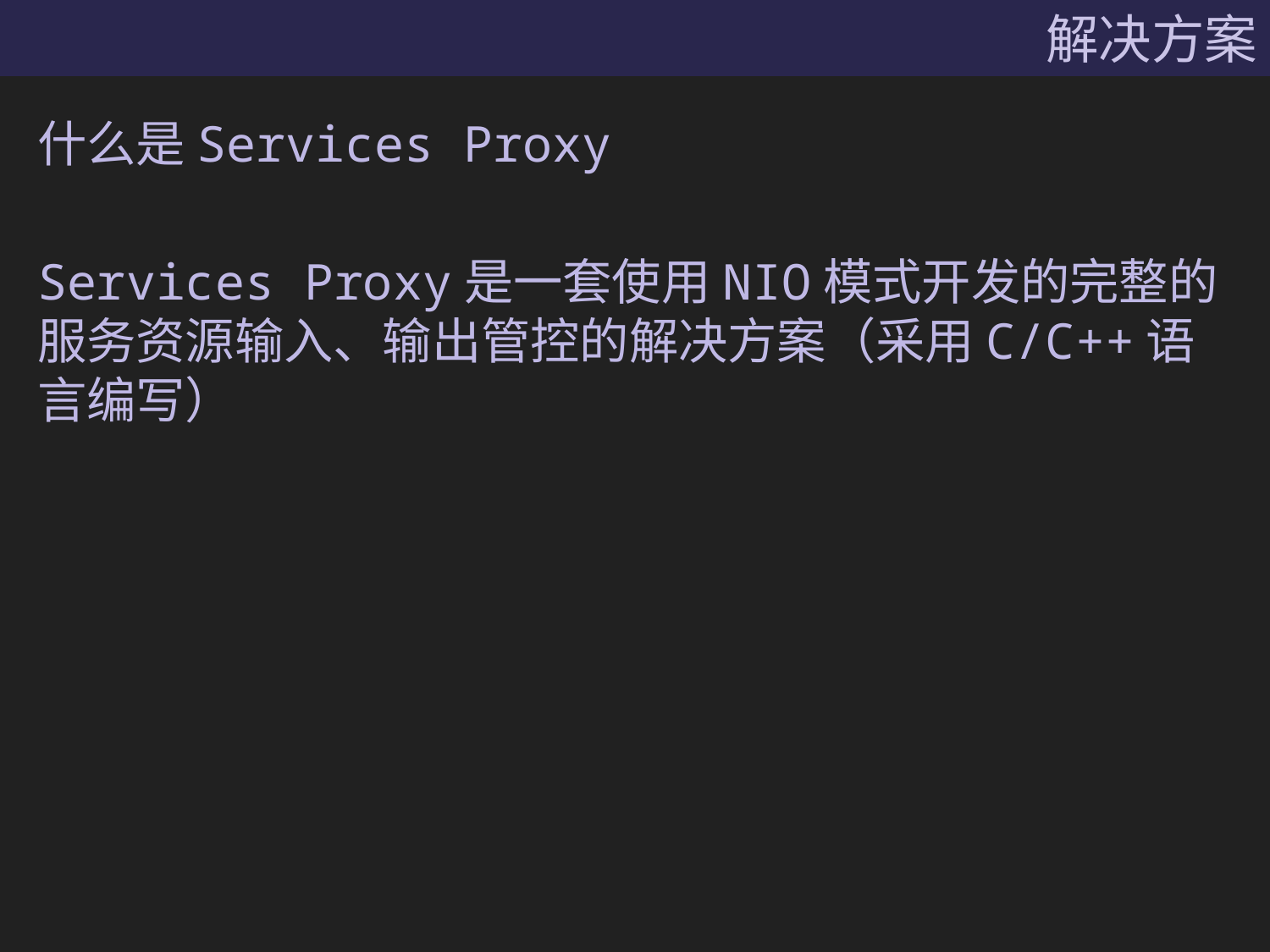

# 解决方案
什么是Services Proxy

Services Proxy是一套使用NIO模式开发的完整的服务资源输入、输出管控的解决方案（采用C/C++语言编写）